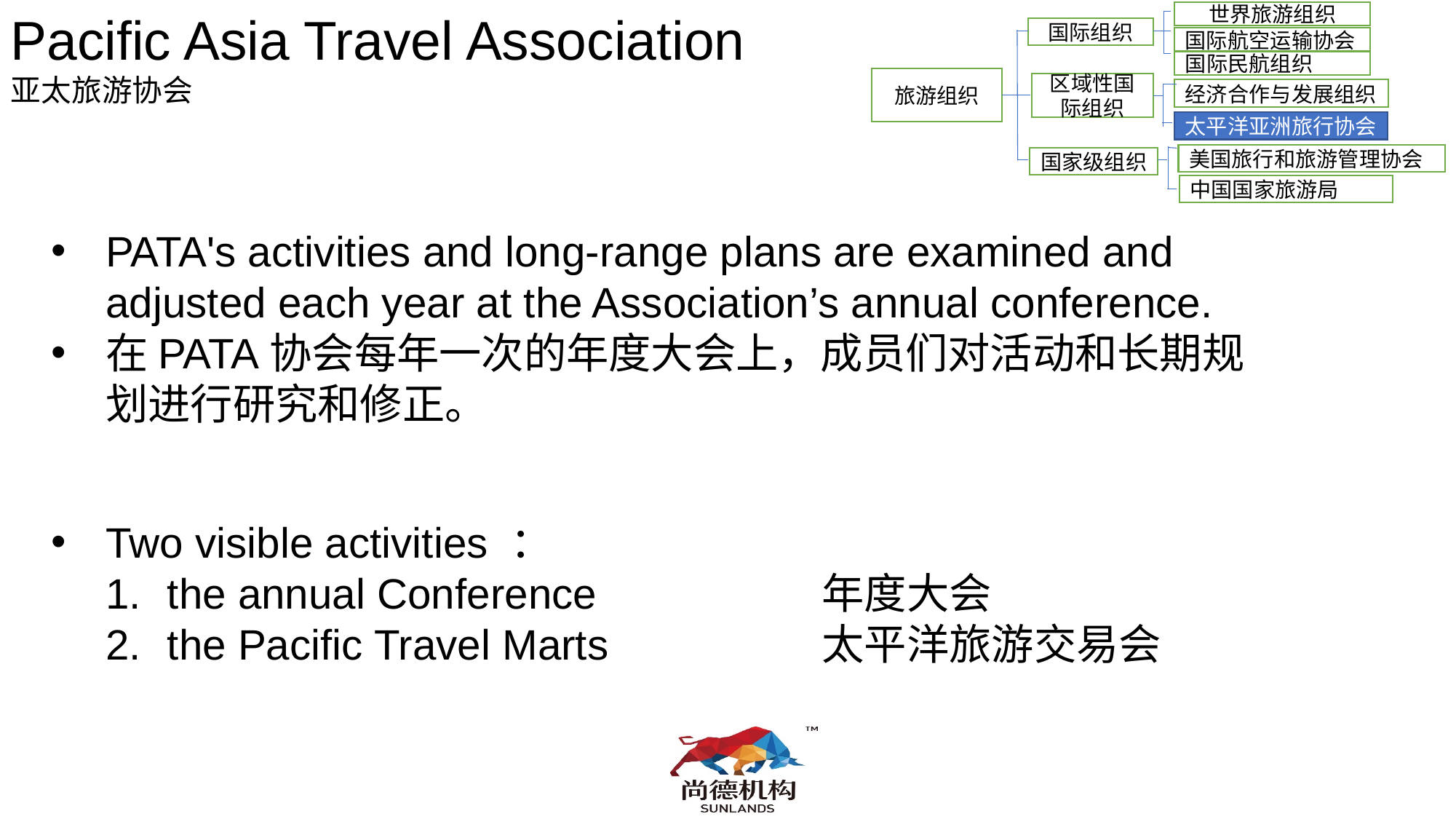

Pacific Asia Travel Association
亚太旅游协会
世界旅游组织
国际组织
国际航空运输协会
国际民航组织
旅游组织
区域性国际组织
经济合作与发展组织
太平洋亚洲旅行协会
美国旅行和旅游管理协会
国家级组织
中国国家旅游局
PATA's activities and long-range plans are examined and adjusted each year at the Association’s annual conference.
在PATA协会每年一次的年度大会上，成员们对活动和长期规划进行研究和修正。

Two visible activities ：
the annual Conference 		年度大会
the Pacific Travel Marts		太平洋旅游交易会